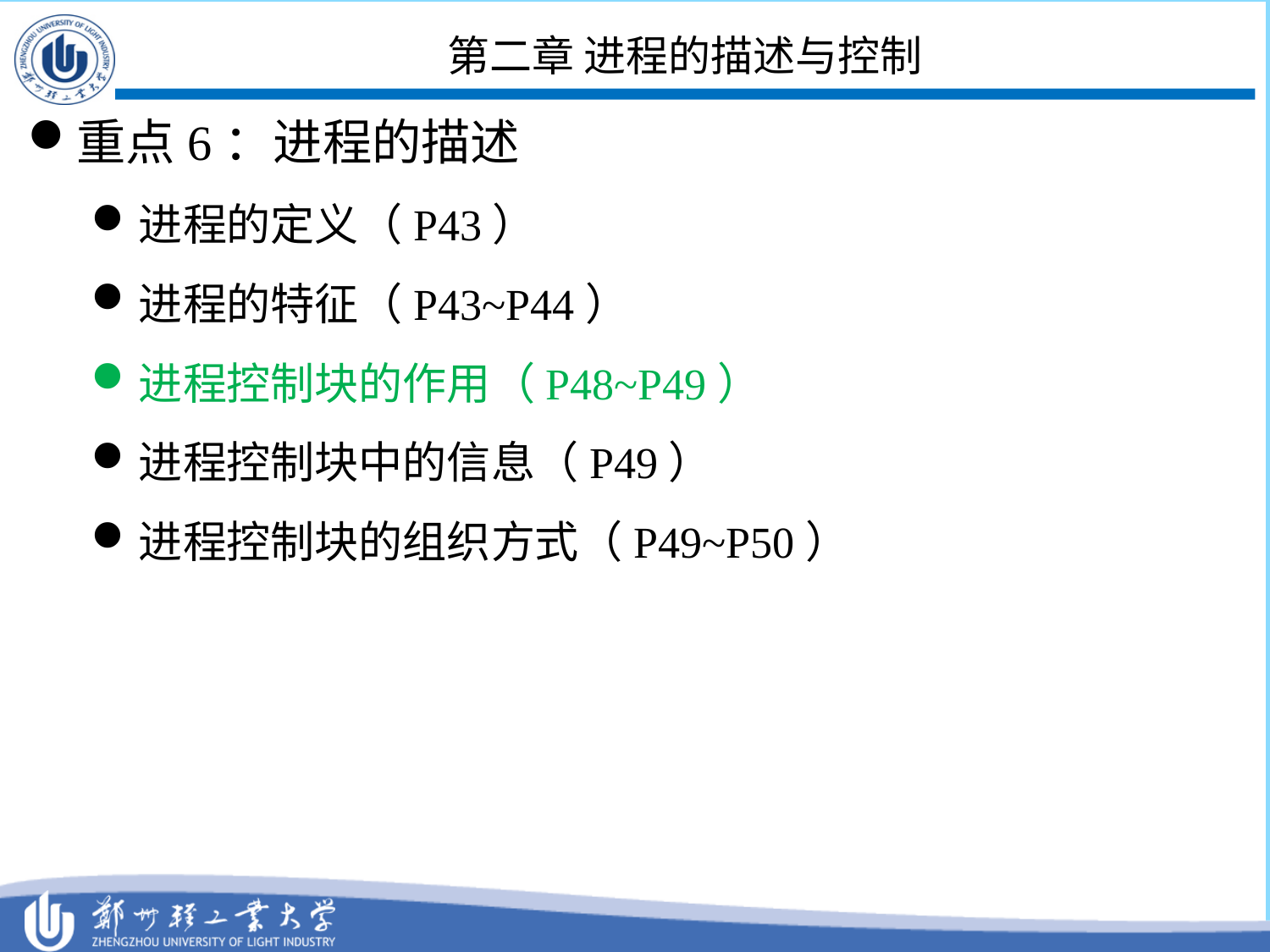

# 第二章 进程的描述与控制
重点6：进程的描述
进程的定义（P43）
进程的特征（P43~P44）
进程控制块的作用（P48~P49）
进程控制块中的信息（P49）
进程控制块的组织方式（P49~P50）